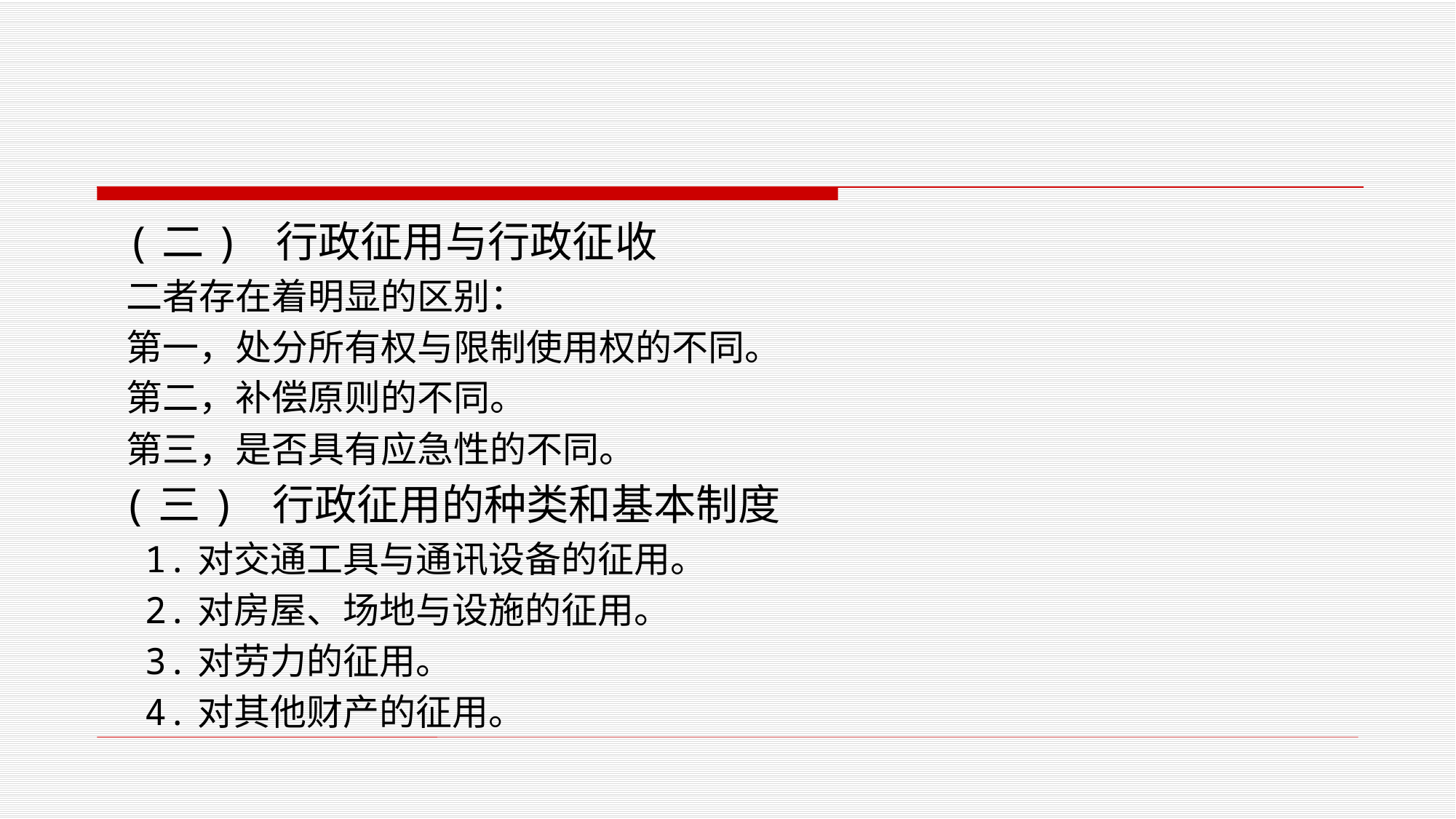

#
 (二) 行政征用与行政征收
  二者存在着明显的区别：
  第一，处分所有权与限制使用权的不同。
  第二，补偿原则的不同。
  第三，是否具有应急性的不同。
 (三) 行政征用的种类和基本制度
  1.对交通工具与通讯设备的征用。
  2.对房屋、场地与设施的征用。
  3.对劳力的征用。
  4.对其他财产的征用。